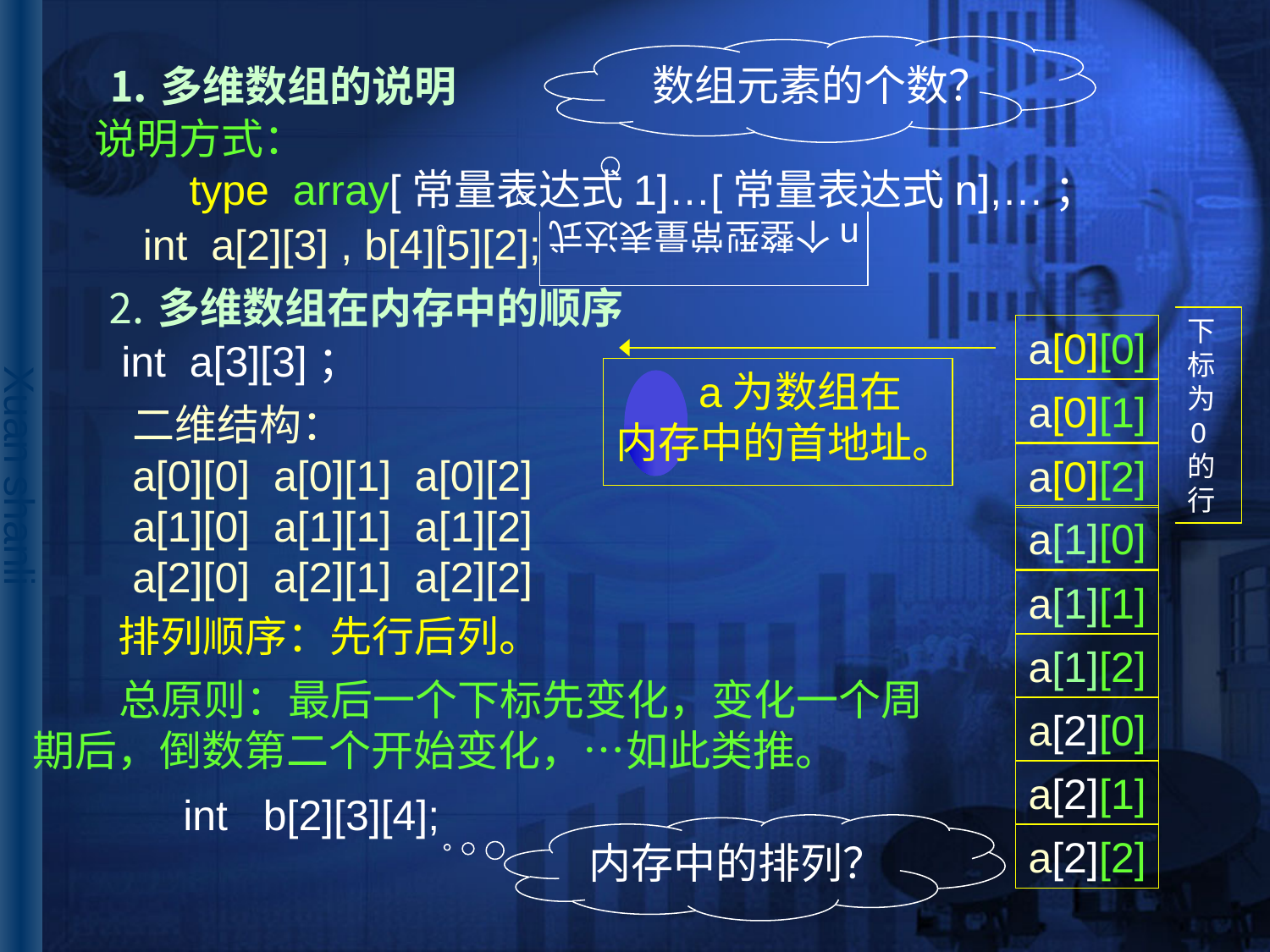

数组元素的个数？
# ⒈多维数组的说明
n个整型常量表达式
说明方式：
        type  array[常量表达式1]…[常量表达式n],…；
int  a[2][3] , b[4][5][2];
⒉多维数组在内存中的顺序
下
标
为
0
的
行
a[0][0]
int  a[3][3]；
       a为数组在内存中的首地址。
a[0][1]
二维结构：
a[0][0]  a[0][1]  a[0][2]
a[1][0]  a[1][1]  a[1][2]
a[2][0]  a[2][1]  a[2][2]
a[0][2]
a[1][0]
a[1][1]
排列顺序：先行后列。
a[1][2]
        总原则：最后一个下标先变化，变化一个周
期后，倒数第二个开始变化，…如此类推。
a[2][0]
a[2][1]
int   b[2][3][4];
内存中的排列？
a[2][2]